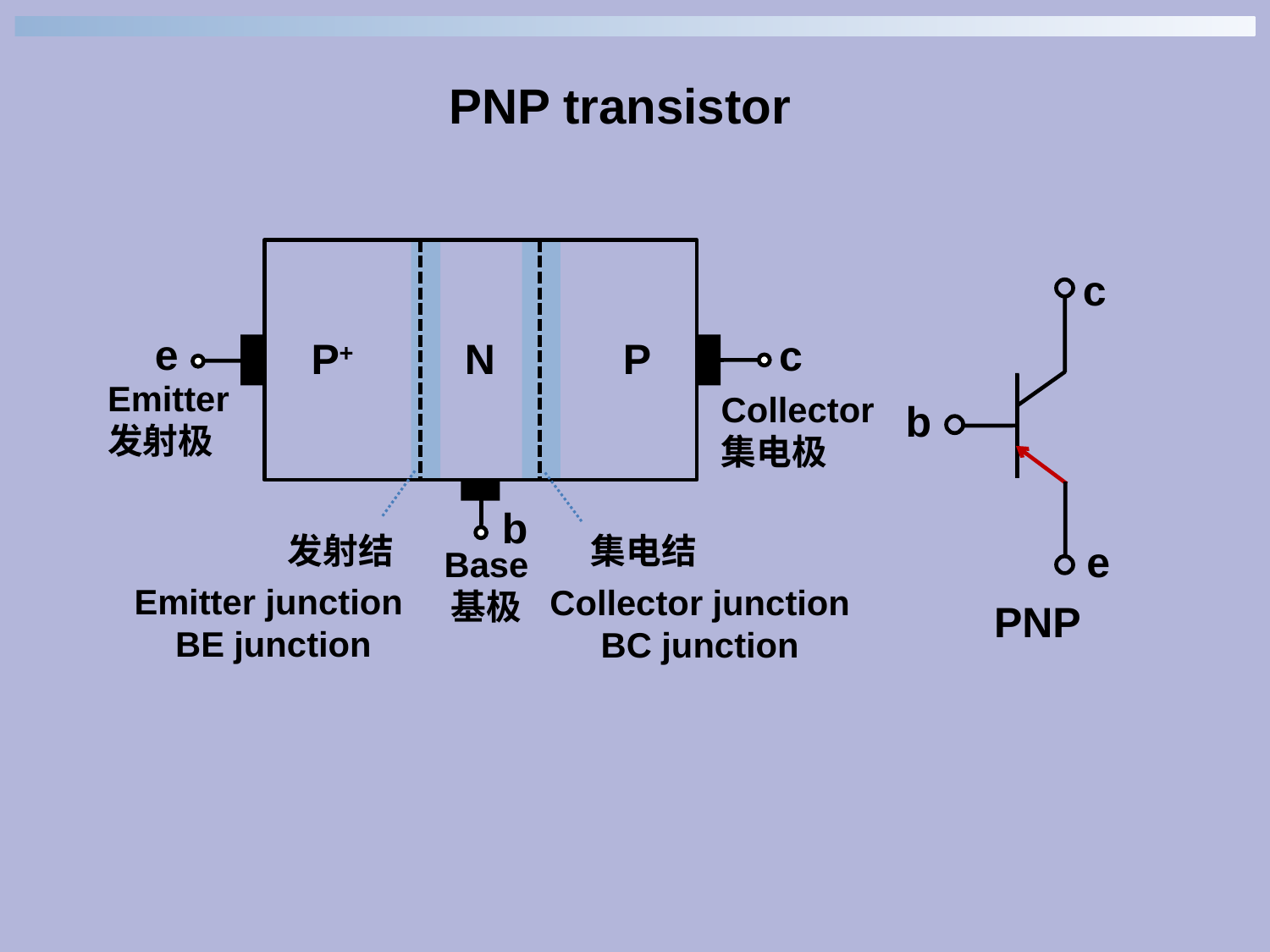

PNP transistor

e
c
P
N
P+

Emitter
发射极
Collector集电极

b

发射结
集电结

Base
基极
c

b
e
Emitter junction
BE junction
Collector junction
BC junction
PNP